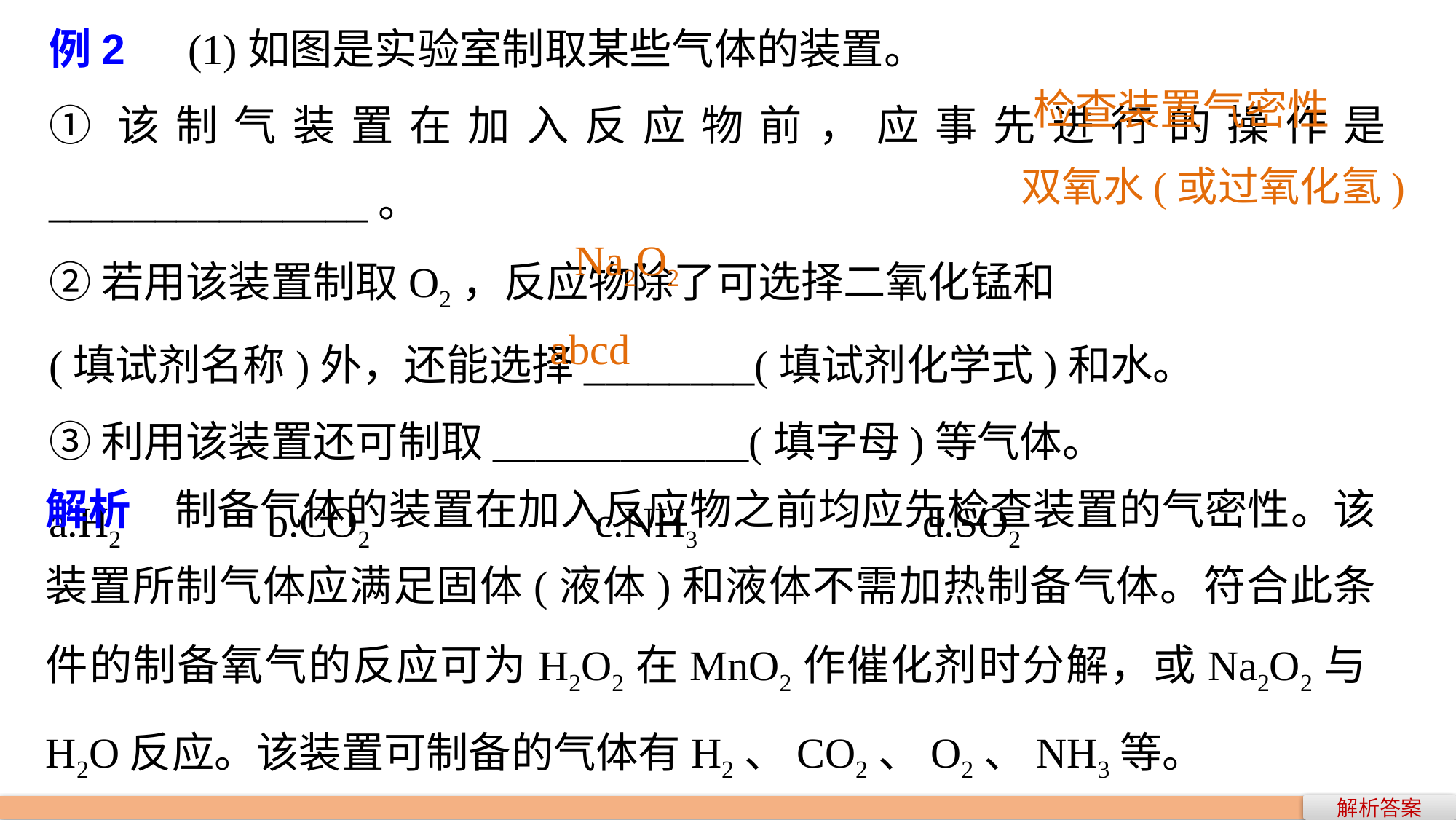

例2　(1)如图是实验室制取某些气体的装置。
①该制气装置在加入反应物前，应事先进行的操作是_______________。
②若用该装置制取O2，反应物除了可选择二氧化锰和
(填试剂名称)外，还能选择________(填试剂化学式)和水。
③利用该装置还可制取____________(填字母)等气体。
a.H2  		b.CO2  		c.NH3  		d.SO2
检查装置气密性
双氧水(或过氧化氢)
Na2O2
abcd
解析　制备气体的装置在加入反应物之前均应先检查装置的气密性。该装置所制气体应满足固体(液体)和液体不需加热制备气体。符合此条件的制备氧气的反应可为H2O2在MnO2作催化剂时分解，或Na2O2与H2O反应。该装置可制备的气体有H2、CO2、O2、NH3等。
解析答案